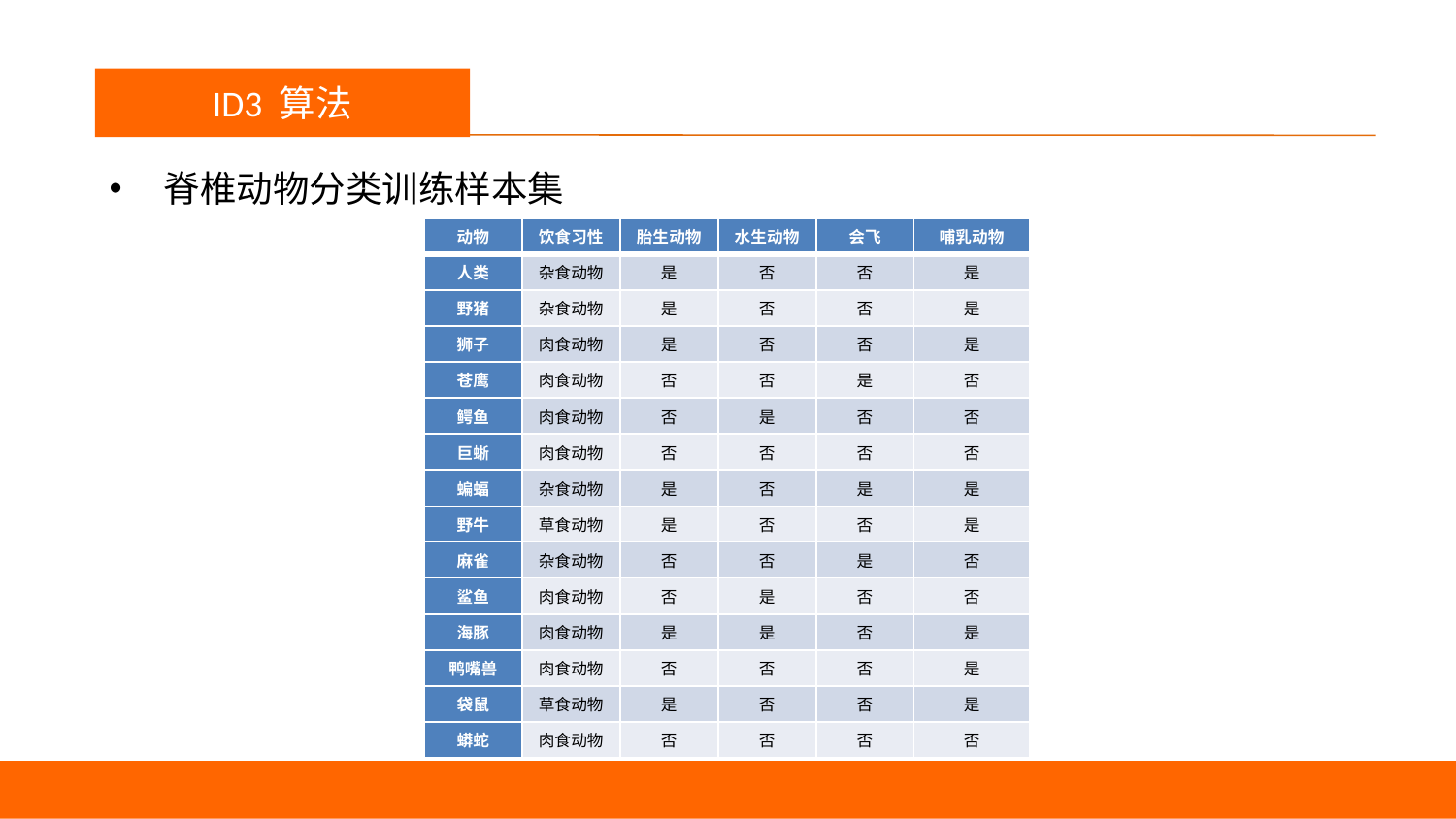

议程
ID3 算法

脊椎动物分类训练样本集
| 动物 | 饮食习性 | 胎生动物 | 水生动物 | 会飞 | 哺乳动物 |
| --- | --- | --- | --- | --- | --- |
| 人类 | 杂食动物 | 是 | 否 | 否 | 是 |
| 野猪 | 杂食动物 | 是 | 否 | 否 | 是 |
| 狮子 | 肉食动物 | 是 | 否 | 否 | 是 |
| 苍鹰 | 肉食动物 | 否 | 否 | 是 | 否 |
| 鳄鱼 | 肉食动物 | 否 | 是 | 否 | 否 |
| 巨蜥 | 肉食动物 | 否 | 否 | 否 | 否 |
| 蝙蝠 | 杂食动物 | 是 | 否 | 是 | 是 |
| 野牛 | 草食动物 | 是 | 否 | 否 | 是 |
| 麻雀 | 杂食动物 | 否 | 否 | 是 | 否 |
| 鲨鱼 | 肉食动物 | 否 | 是 | 否 | 否 |
| 海豚 | 肉食动物 | 是 | 是 | 否 | 是 |
| 鸭嘴兽 | 肉食动物 | 否 | 否 | 否 | 是 |
| 袋鼠 | 草食动物 | 是 | 否 | 否 | 是 |
| 蟒蛇 | 肉食动物 | 否 | 否 | 否 | 否 |